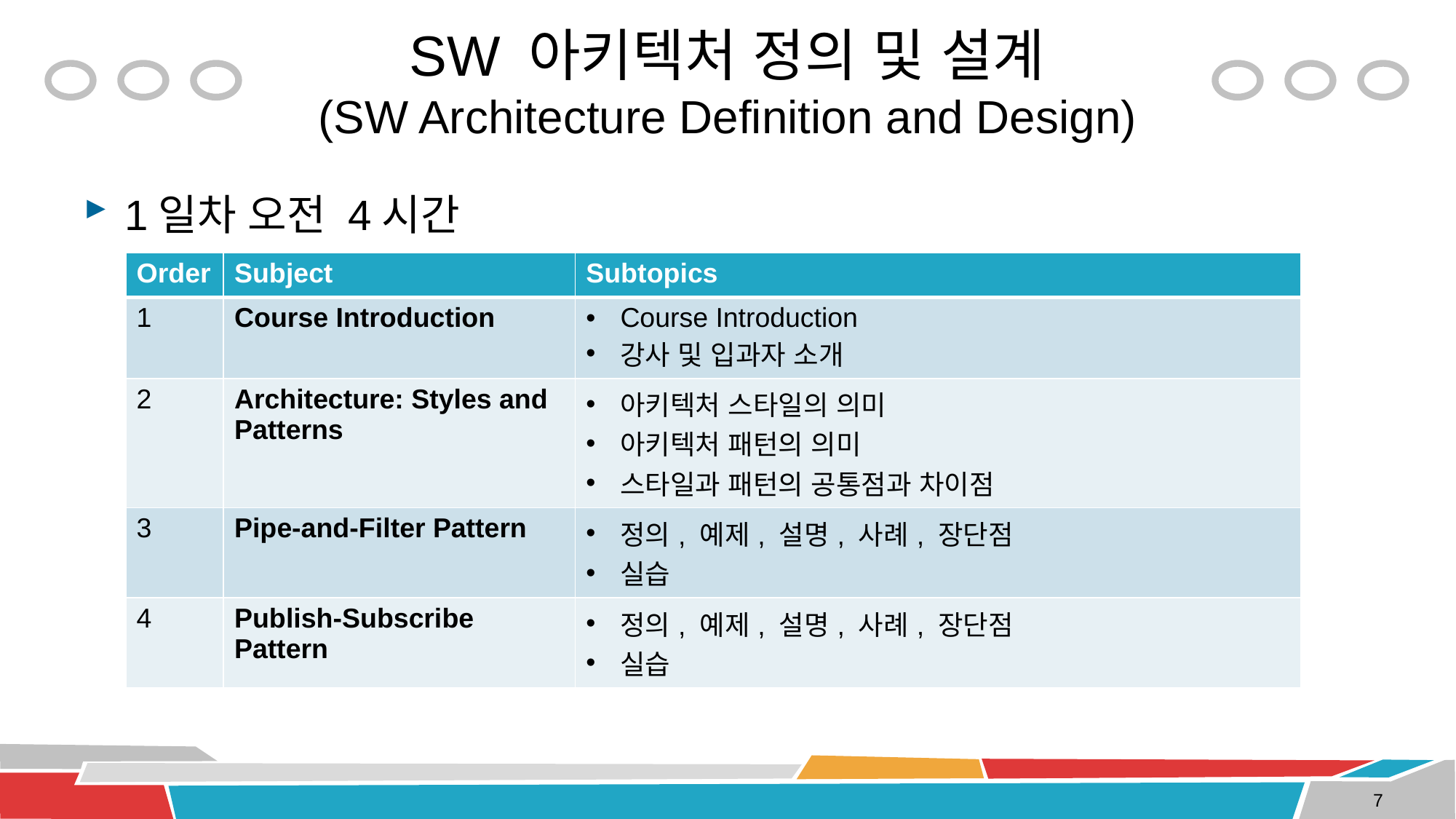

# SW 아키텍처 정의 및 설계 (SW Architecture Definition and Design)
1일차 오전 4시간

| Order | Subject | Subtopics |
| --- | --- | --- |
| 1 | Course Introduction | Course Introduction 강사 및 입과자 소개 |
| 2 | Architecture: Styles and Patterns | 아키텍처 스타일의 의미 아키텍처 패턴의 의미 스타일과 패턴의 공통점과 차이점 |
| 3 | Pipe-and-Filter Pattern | 정의, 예제, 설명, 사례, 장단점 실습 |
| 4 | Publish-Subscribe Pattern | 정의, 예제, 설명, 사례, 장단점 실습 |
7